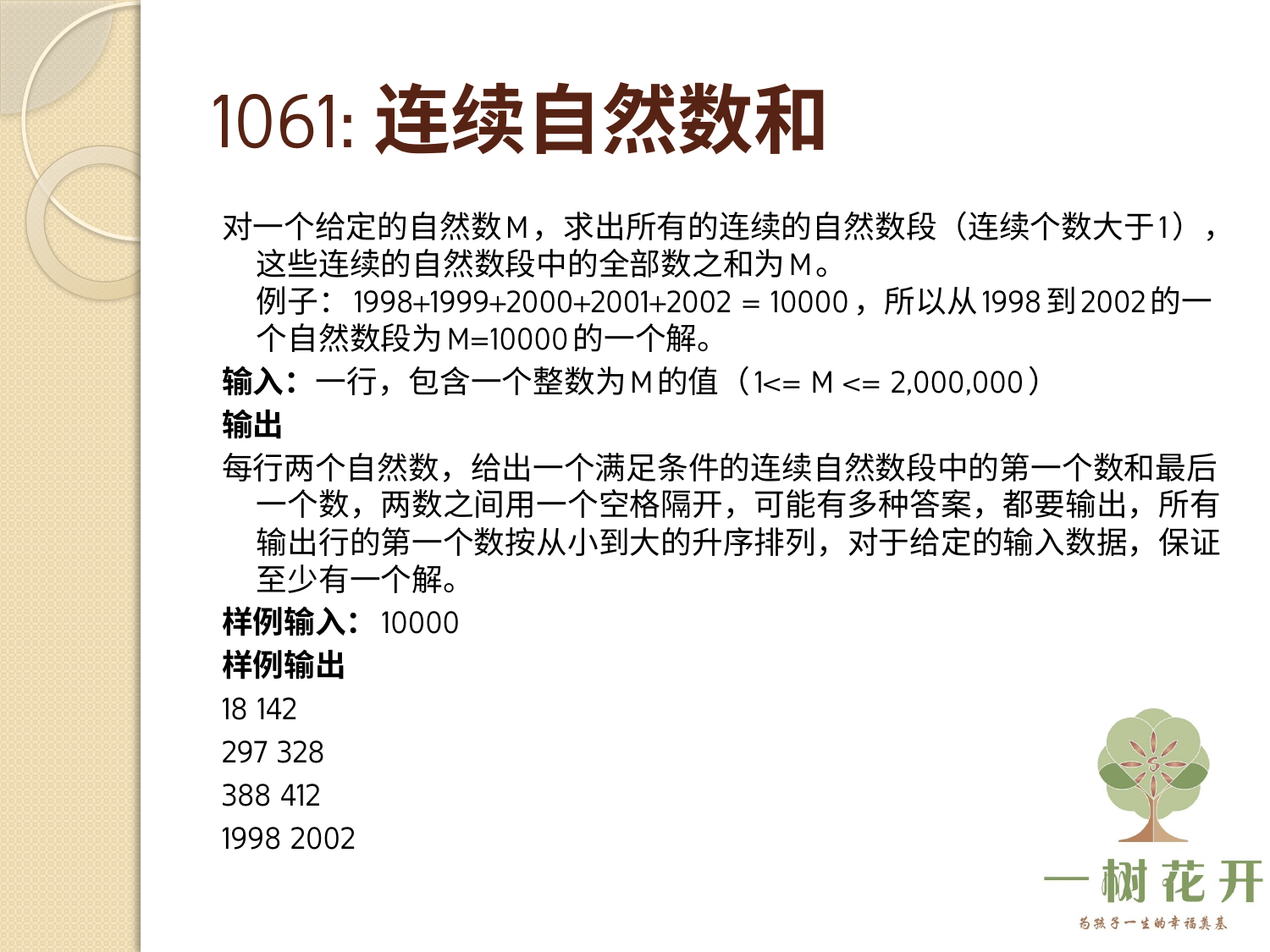

# 1061:连续自然数和
对一个给定的自然数M，求出所有的连续的自然数段（连续个数大于1），这些连续的自然数段中的全部数之和为M。 
例子：1998+1999+2000+2001+2002 = 10000，所以从1998到2002的一个自然数段为M=10000的一个解。
输入：一行，包含一个整数为M的值（1<= M <= 2,000,000）
输出
每行两个自然数，给出一个满足条件的连续自然数段中的第一个数和最后一个数，两数之间用一个空格隔开，可能有多种答案，都要输出，所有输出行的第一个数按从小到大的升序排列，对于给定的输入数据，保证至少有一个解。
样例输入：10000
样例输出
18 142
297 328
388 412
1998 2002